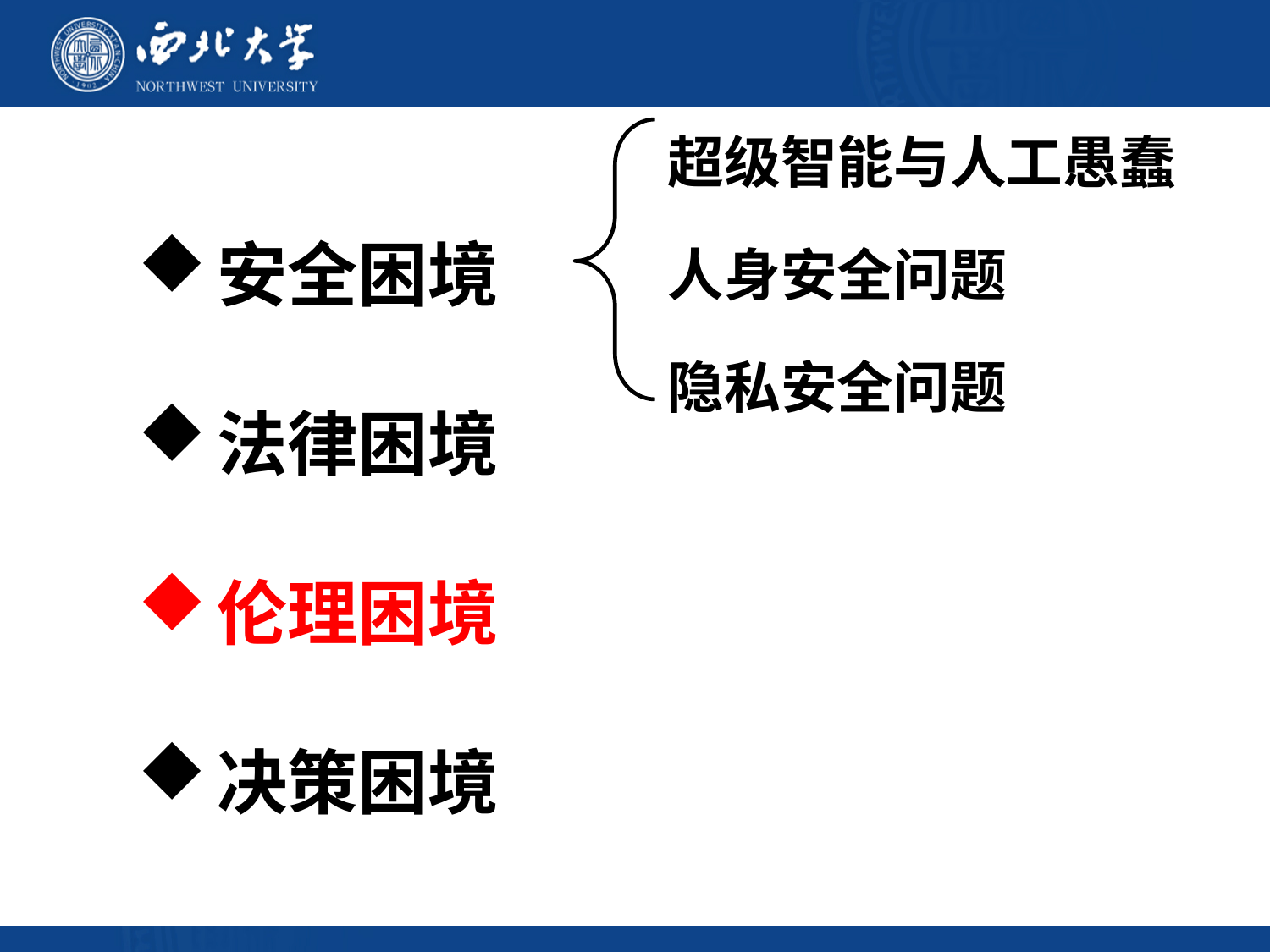

超级智能与人工愚蠢
人身安全问题
隐私安全问题

安全困境
法律困境
伦理困境
决策困境